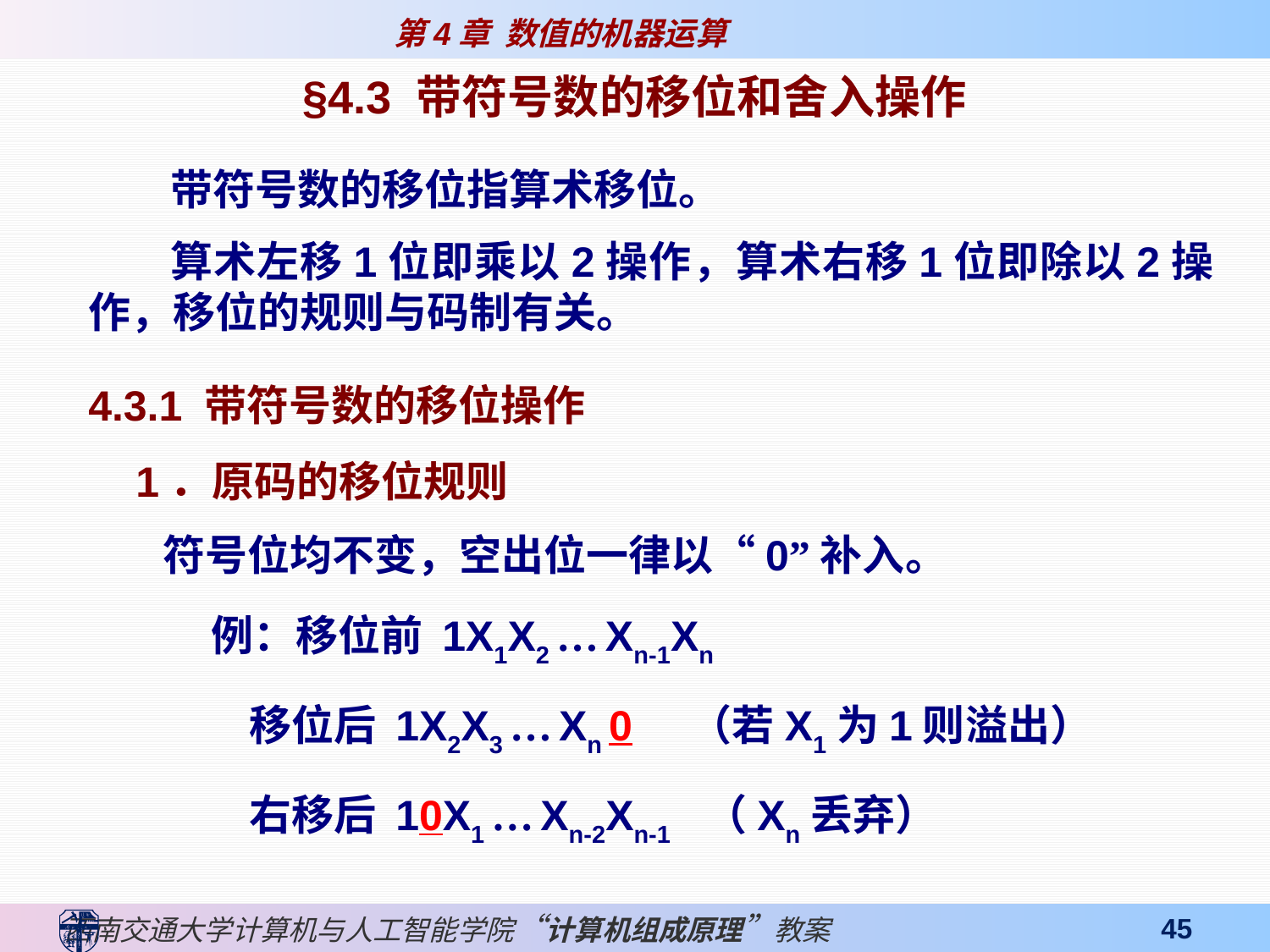

§4.3 带符号数的移位和舍入操作
带符号数的移位指算术移位。
算术左移1位即乘以2操作，算术右移1位即除以2操作，移位的规则与码制有关。

4.3.1 带符号数的移位操作
    1．原码的移位规则
符号位均不变，空出位一律以“0”补入。
    例：移位前 1X1X2 … Xn-1Xn
        移位后 1X2X3 … Xn 0    （若X1为1则溢出）
        右移后 10X1 … Xn-2Xn-1  （Xn丢弃）